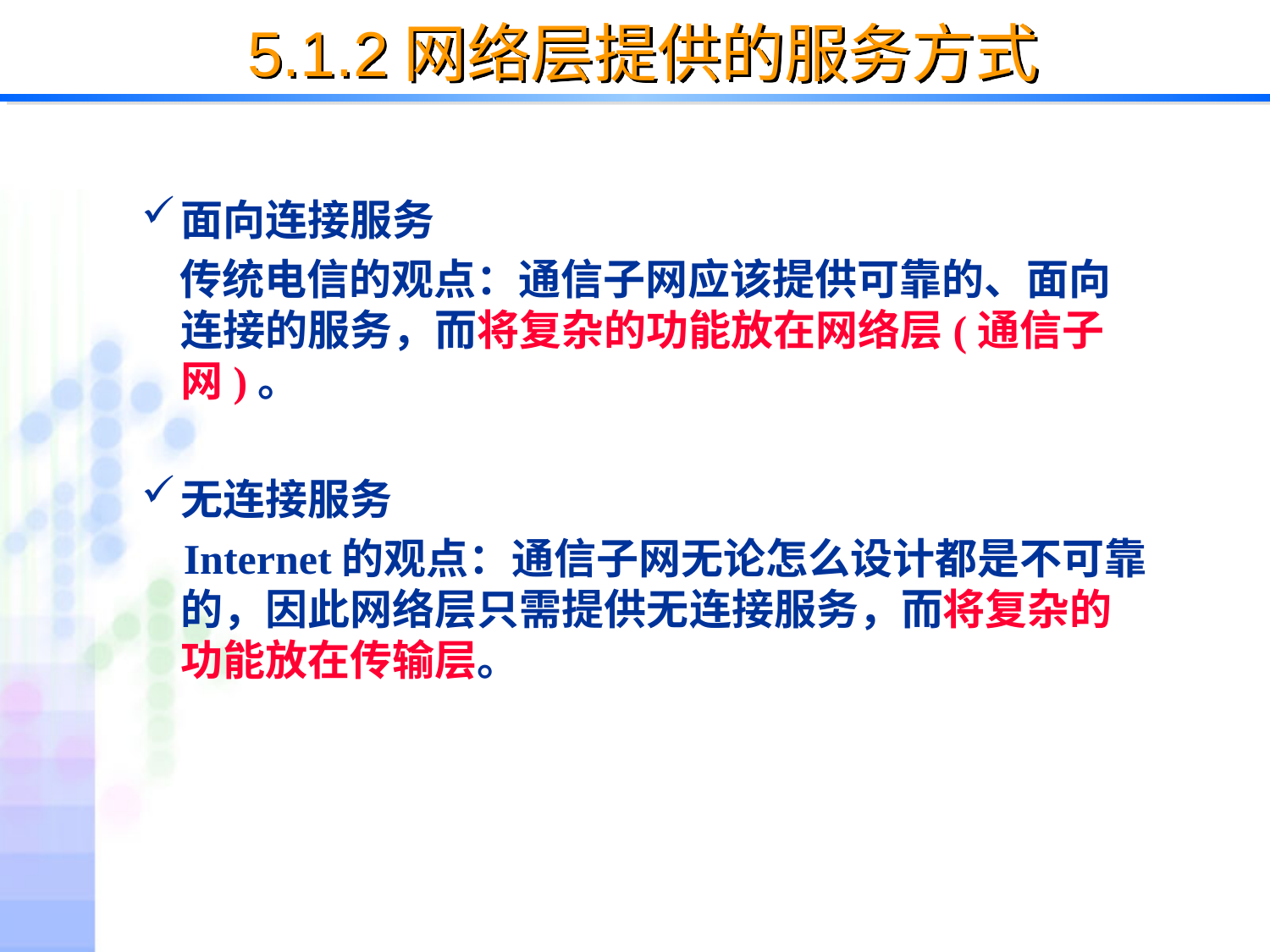

# 5.1.2网络层提供的服务方式

面向连接服务
   传统电信的观点：通信子网应该提供可靠的、面向连接的服务，而将复杂的功能放在网络层(通信子网)。

无连接服务
    Internet的观点：通信子网无论怎么设计都是不可靠的，因此网络层只需提供无连接服务，而将复杂的功能放在传输层。